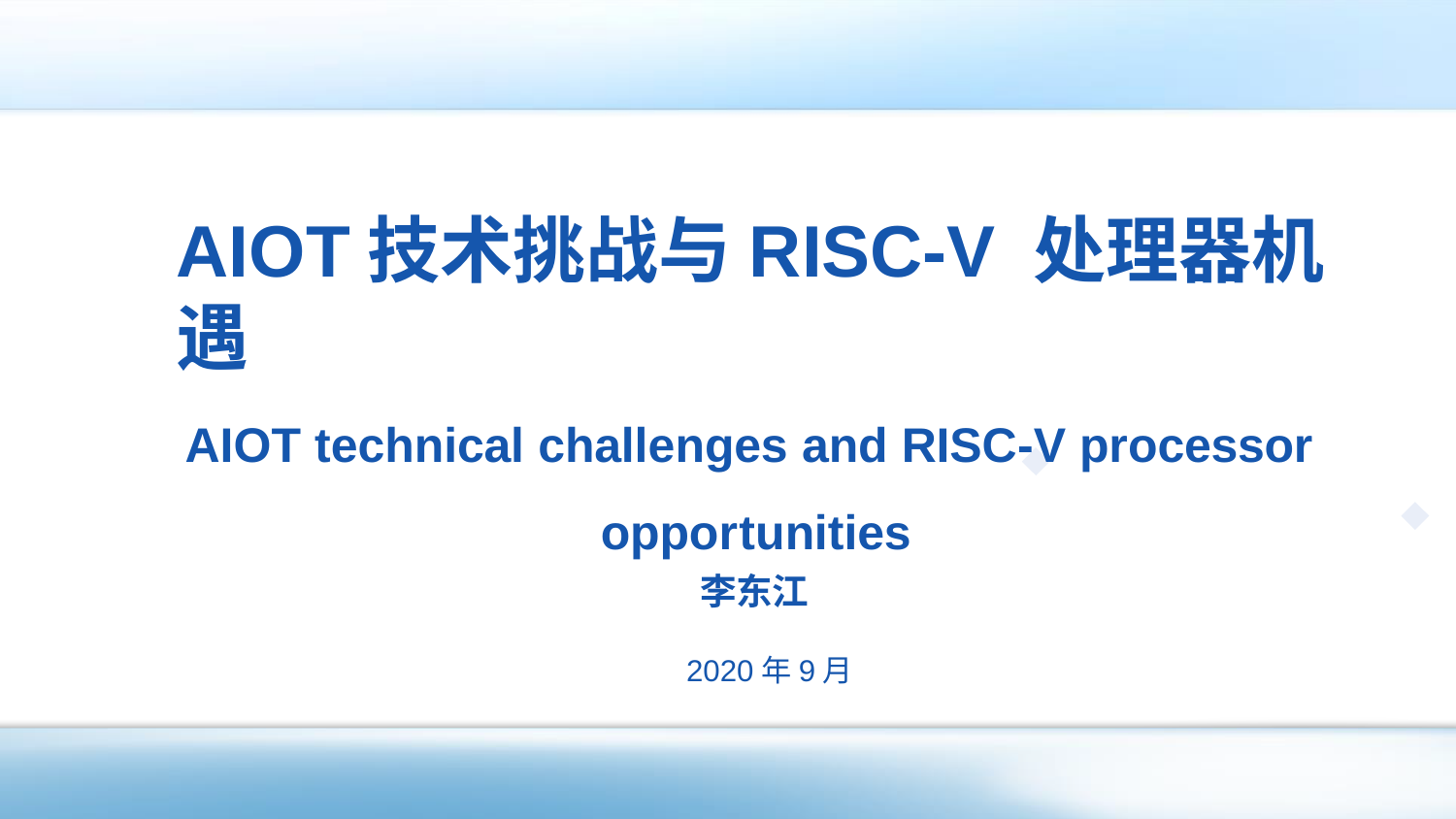

AIOT技术挑战与RISC-V 处理器机遇
AIOT technical challenges and RISC-V processor opportunities

李东江

2020年9月